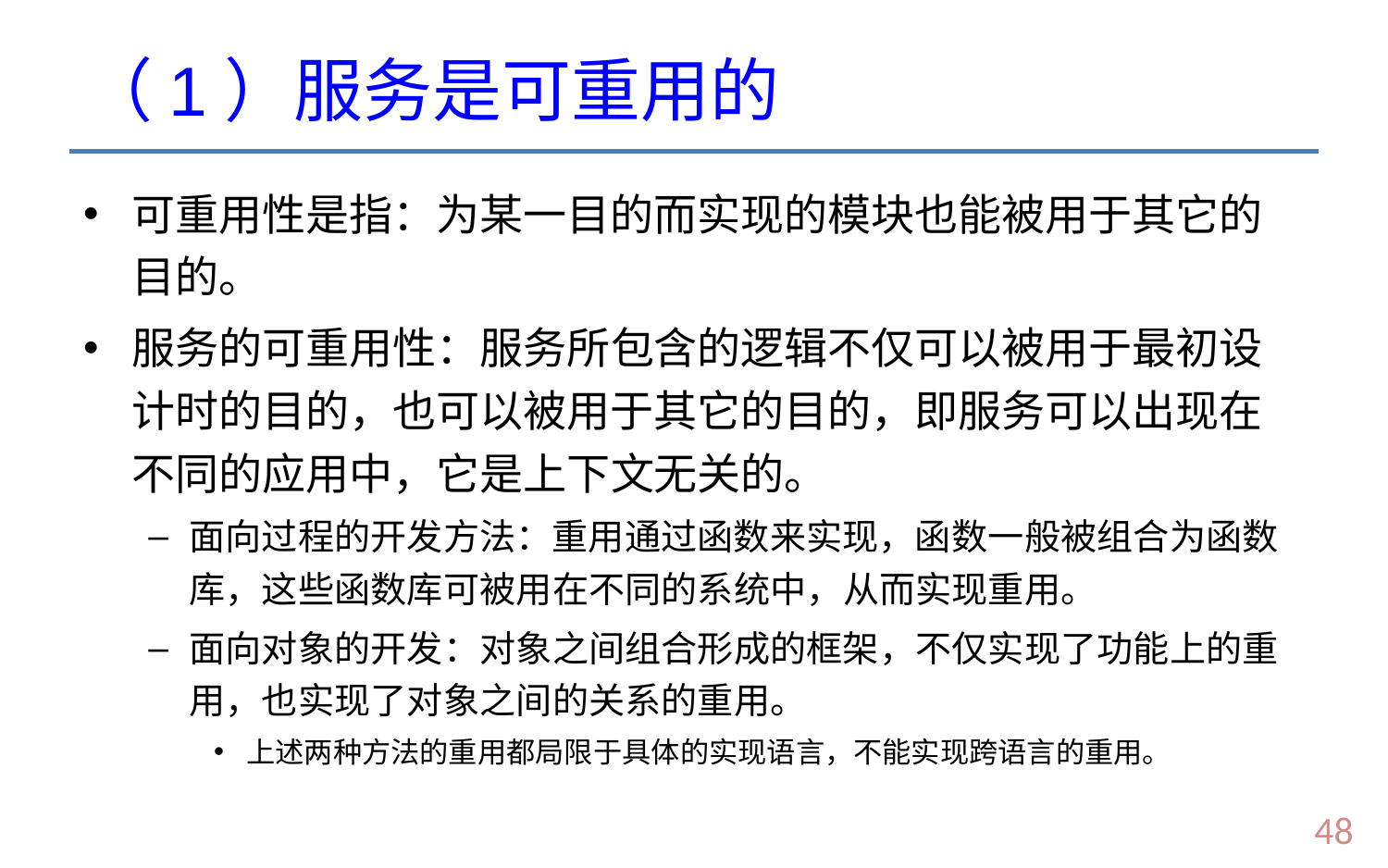

# （1）服务是可重用的
可重用性是指：为某一目的而实现的模块也能被用于其它的目的。
服务的可重用性：服务所包含的逻辑不仅可以被用于最初设计时的目的，也可以被用于其它的目的，即服务可以出现在不同的应用中，它是上下文无关的。
面向过程的开发方法：重用通过函数来实现，函数一般被组合为函数库，这些函数库可被用在不同的系统中，从而实现重用。
面向对象的开发：对象之间组合形成的框架，不仅实现了功能上的重用，也实现了对象之间的关系的重用。
上述两种方法的重用都局限于具体的实现语言，不能实现跨语言的重用。
48